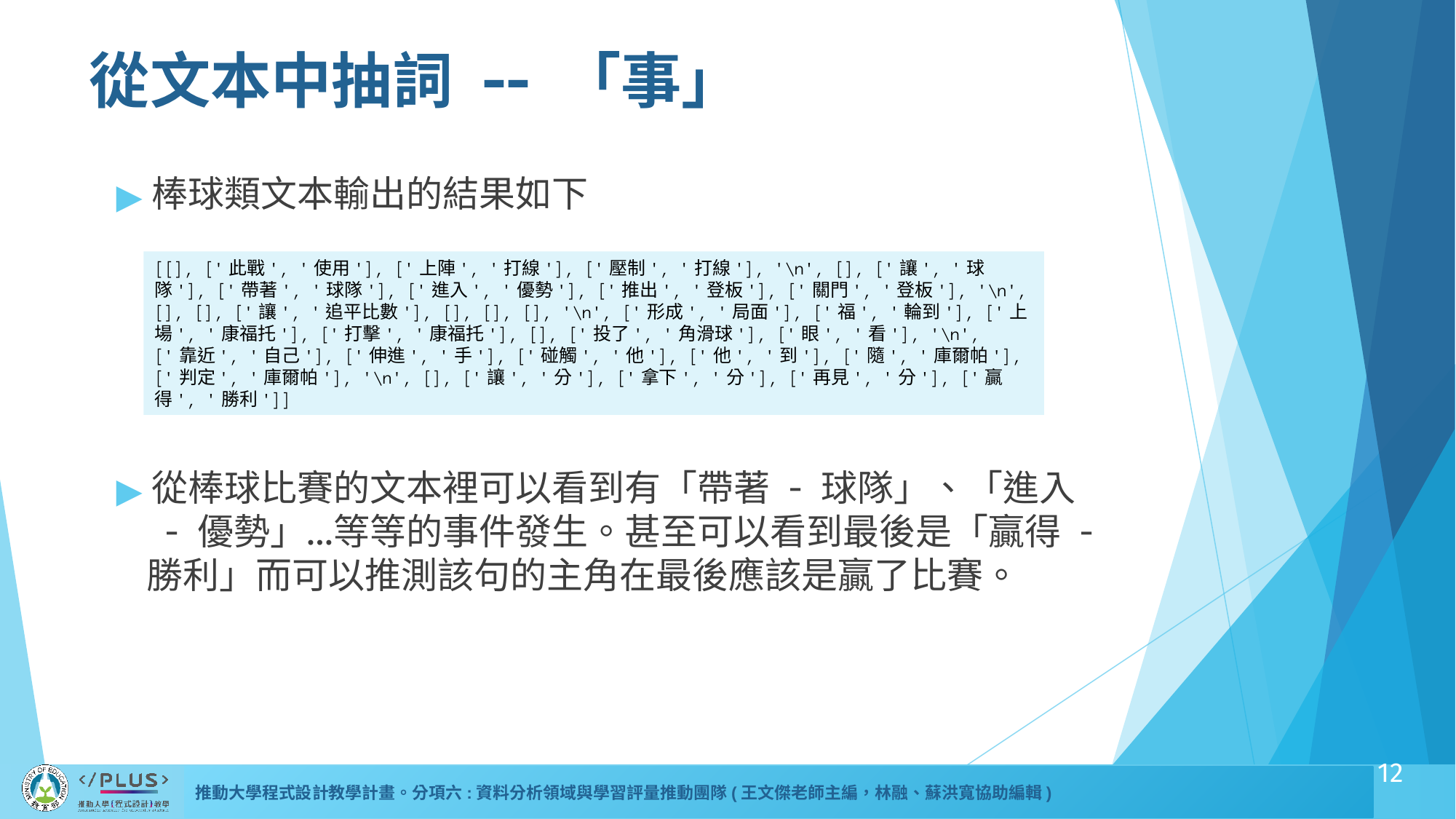

# 從文本中抽詞 -- 「事」
棒球類文本輸出的結果如下

從棒球比賽的文本裡可以看到有「帶著 - 球隊」、「進入 - 優勢」…等等的事件發生。甚至可以看到最後是「贏得 - 勝利」而可以推測該句的主角在最後應該是贏了比賽。

[[], ['此戰', '使用'], ['上陣', '打線'], ['壓制', '打線'], '\n', [], ['讓', '球隊'], ['帶著', '球隊'], ['進入', '優勢'], ['推出', '登板'], ['關門', '登板'], '\n', [], [], ['讓', '追平比數'], [], [], [], '\n', ['形成', '局面'], ['福', '輪到'], ['上場', '康福托'], ['打擊', '康福托'], [], ['投了', '角滑球'], ['眼', '看'], '\n', ['靠近', '自己'], ['伸進', '手'], ['碰觸', '他'], ['他', '到'], ['隨', '庫爾帕'], ['判定', '庫爾帕'], '\n', [], ['讓', '分'], ['拿下', '分'], ['再見', '分'], ['贏得', '勝利']]
12